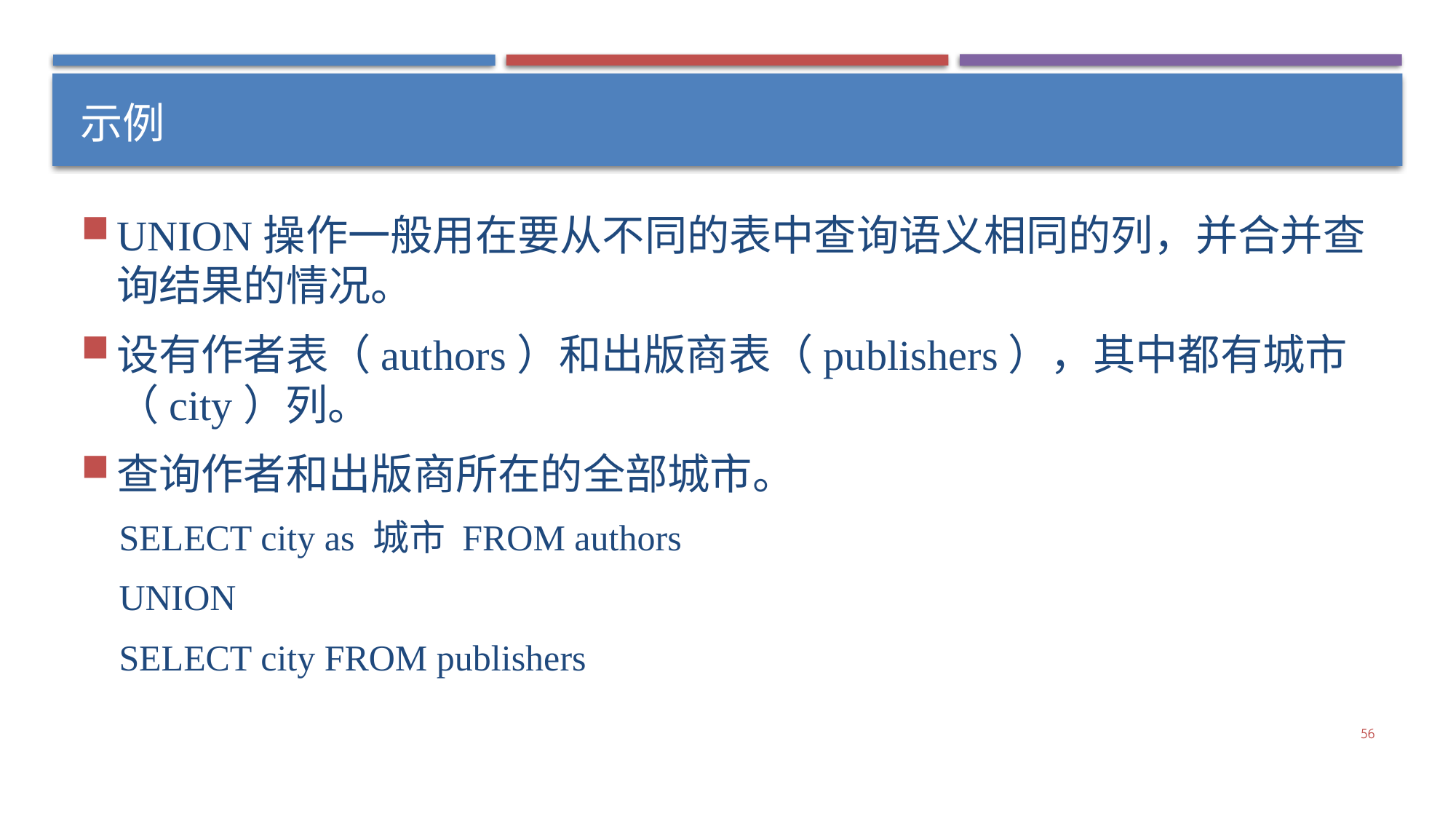

# 示例
UNION操作一般用在要从不同的表中查询语义相同的列，并合并查询结果的情况。
设有作者表（authors）和出版商表（publishers），其中都有城市（city）列。
查询作者和出版商所在的全部城市。
SELECT city as 城市 FROM authors
UNION
SELECT city FROM publishers
56
56/76